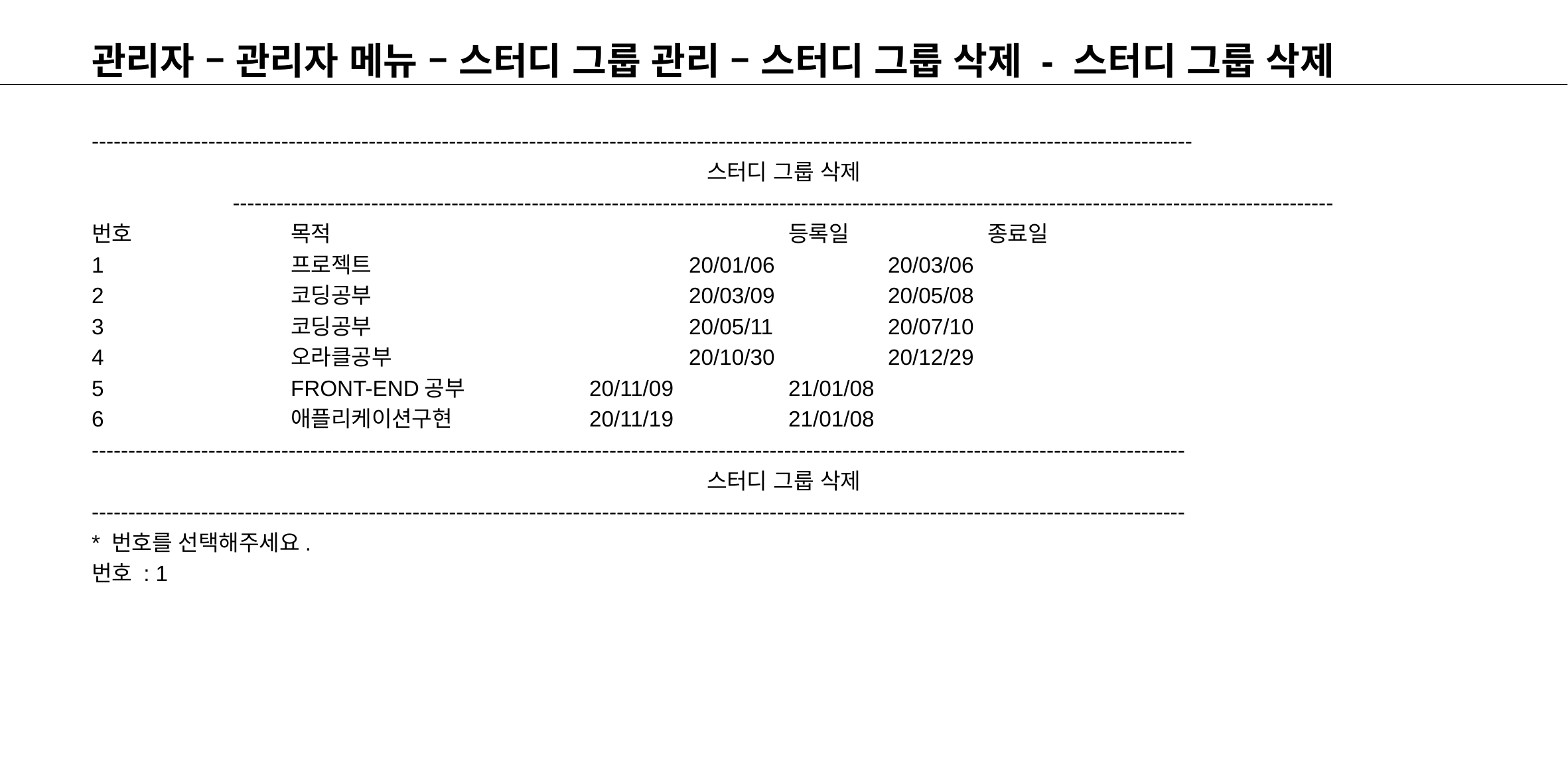

# 관리자 – 관리자 메뉴 – 스터디 그룹 관리 – 스터디 그룹 삭제 - 스터디 그룹 삭제
-------------------------------------------------------------------------------------------------------------------------------------------------------
스터디 그룹 삭제
-------------------------------------------------------------------------------------------------------------------------------------------------------
번호		목적					등록일		종료일
1		프로젝트				20/01/06		20/03/06
2		코딩공부				20/03/09		20/05/08
3		코딩공부				20/05/11		20/07/10
4		오라클공부			20/10/30		20/12/29
5		FRONT-END공부		20/11/09		21/01/08
6		애플리케이션구현		20/11/19		21/01/08
------------------------------------------------------------------------------------------------------------------------------------------------------
스터디 그룹 삭제
------------------------------------------------------------------------------------------------------------------------------------------------------
* 번호를 선택해주세요.
번호 : 1